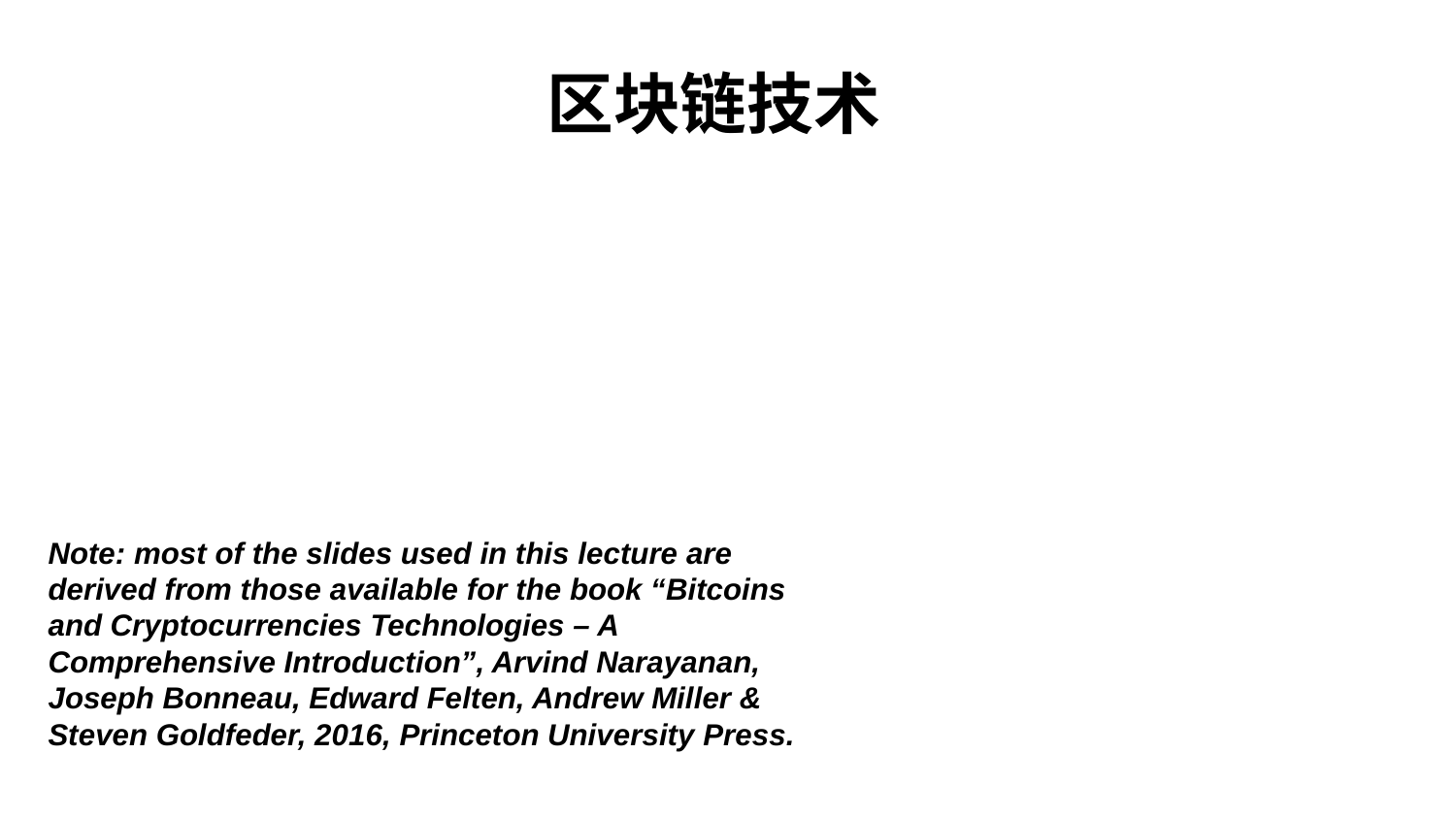

区块链技术
Note: most of the slides used in this lecture are derived from those available for the book “Bitcoins and Cryptocurrencies Technologies – A Comprehensive Introduction”, Arvind Narayanan, Joseph Bonneau, Edward Felten, Andrew Miller & Steven Goldfeder, 2016, Princeton University Press.